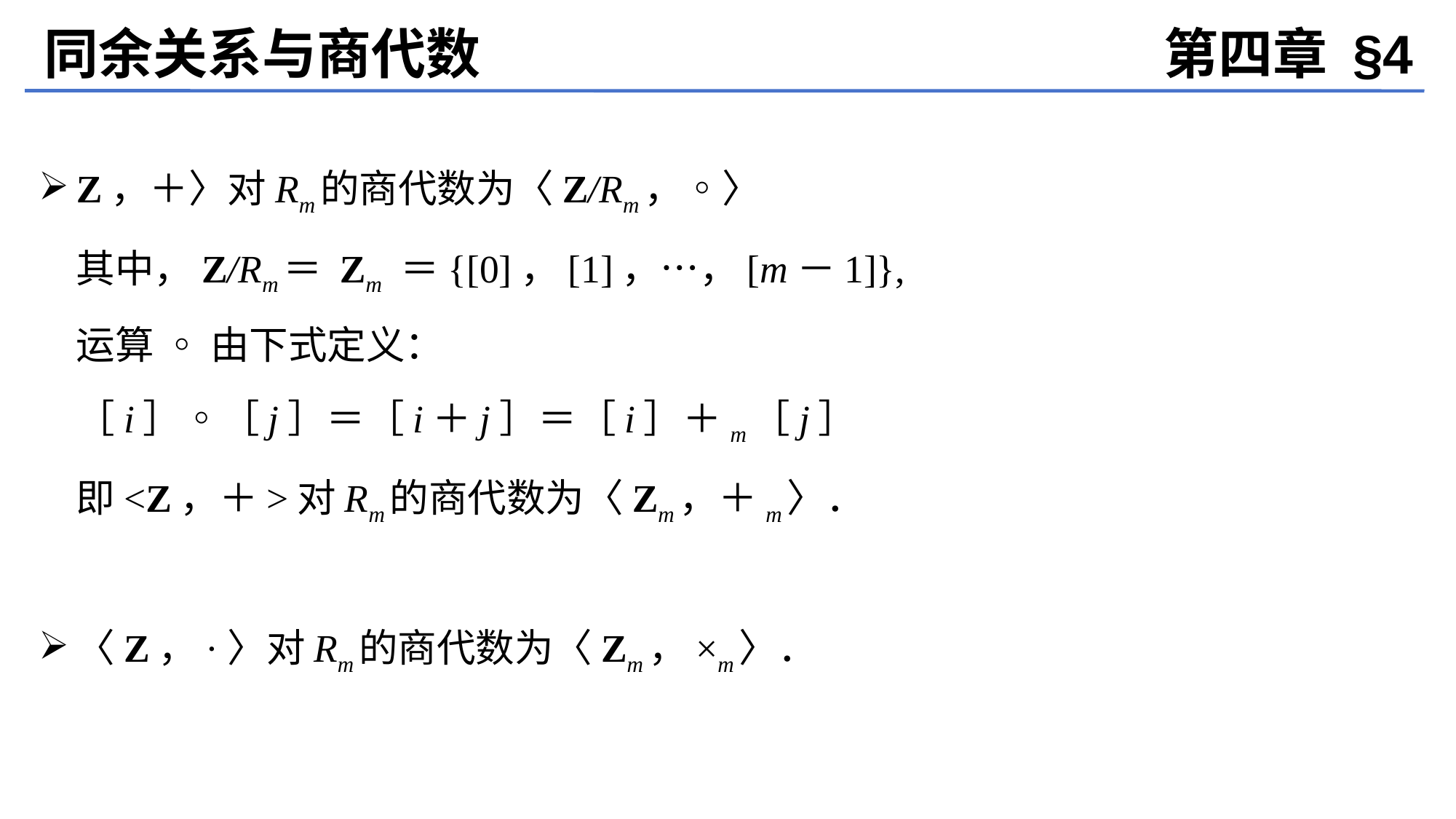

同余关系与商代数
第四章 §4
Z，＋〉对Rm的商代数为〈Z/Rm，◦〉
	其中，Z/Rm＝ Zm ＝{[0]，[1]，…，[m－1]},
	运算 ◦ 由下式定义：
	［i］◦［j］＝［i＋j］＝［i］＋m［j］
	即<Z，＋>对Rm的商代数为〈Zm，＋m〉．

〈Z，·〉对Rm的商代数为〈Zm，×m〉．